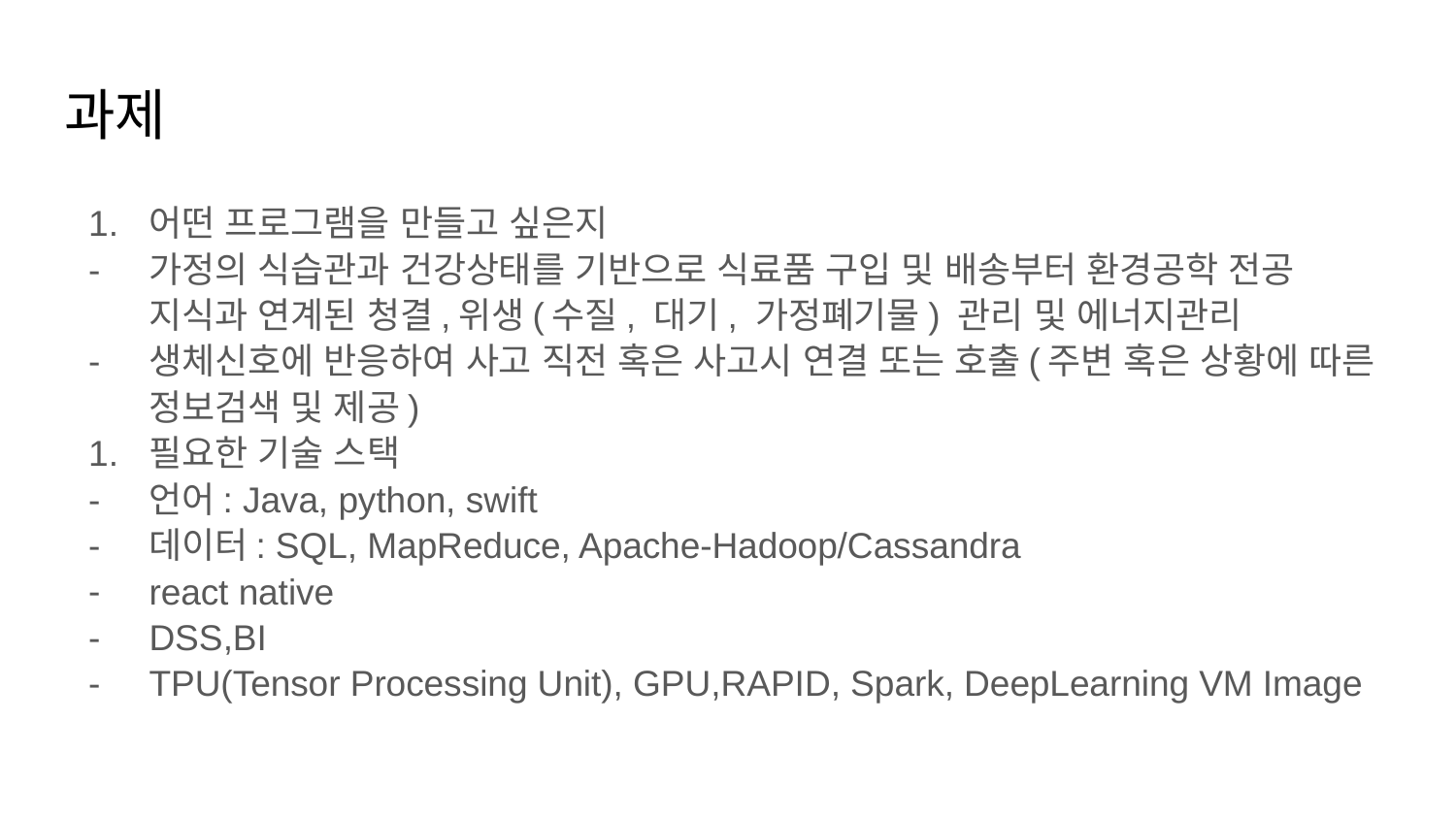

# 과제
어떤 프로그램을 만들고 싶은지
가정의 식습관과 건강상태를 기반으로 식료품 구입 및 배송부터 환경공학 전공 지식과 연계된 청결,위생(수질, 대기, 가정폐기물) 관리 및 에너지관리
생체신호에 반응하여 사고 직전 혹은 사고시 연결 또는 호출(주변 혹은 상황에 따른 정보검색 및 제공)
필요한 기술 스택
언어: Java, python, swift
데이터: SQL, MapReduce, Apache-Hadoop/Cassandra
react native
DSS,BI
TPU(Tensor Processing Unit), GPU,RAPID, Spark, DeepLearning VM Image